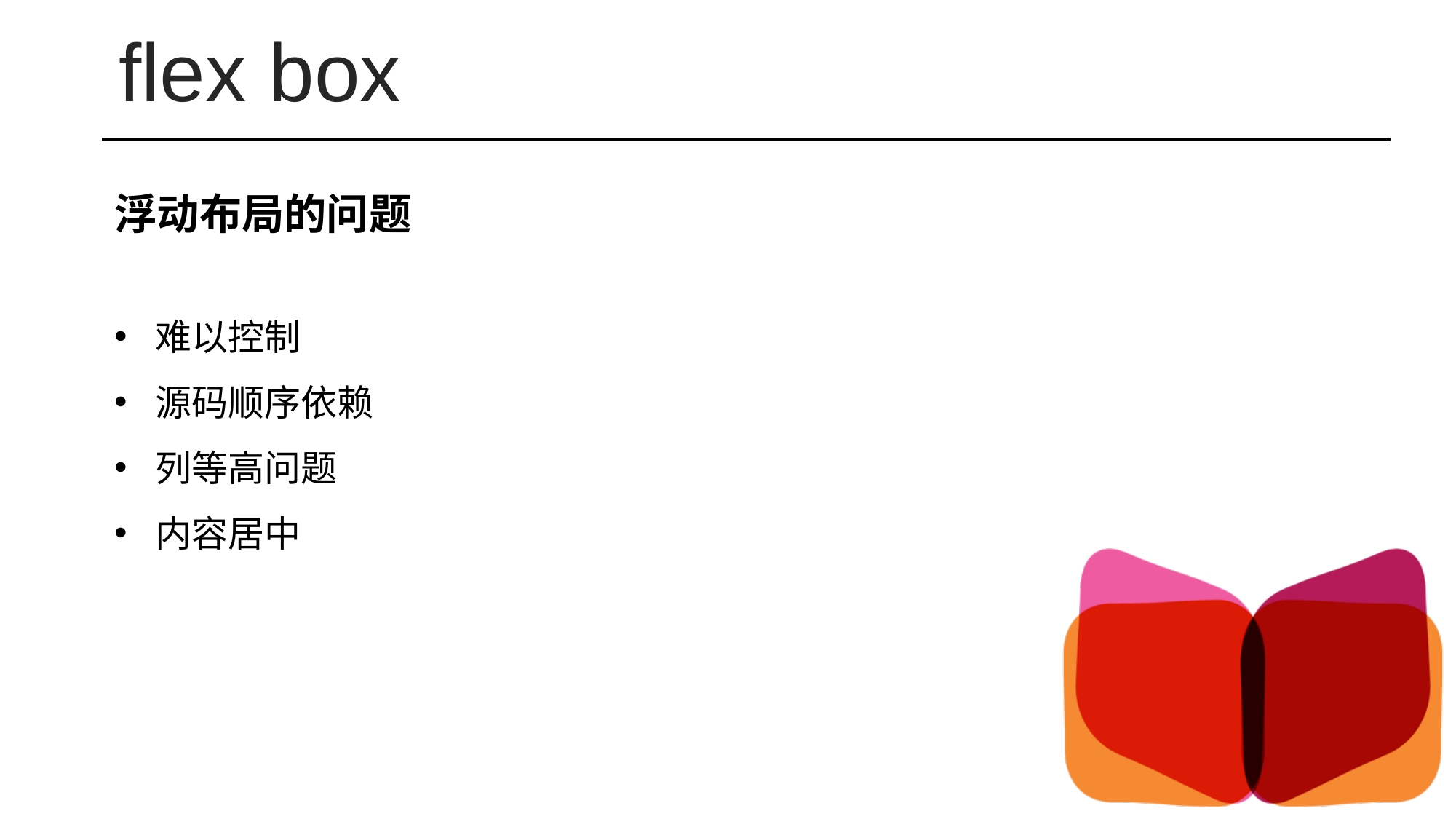

flex box
浮动布局的问题
难以控制
源码顺序依赖
列等高问题
内容居中